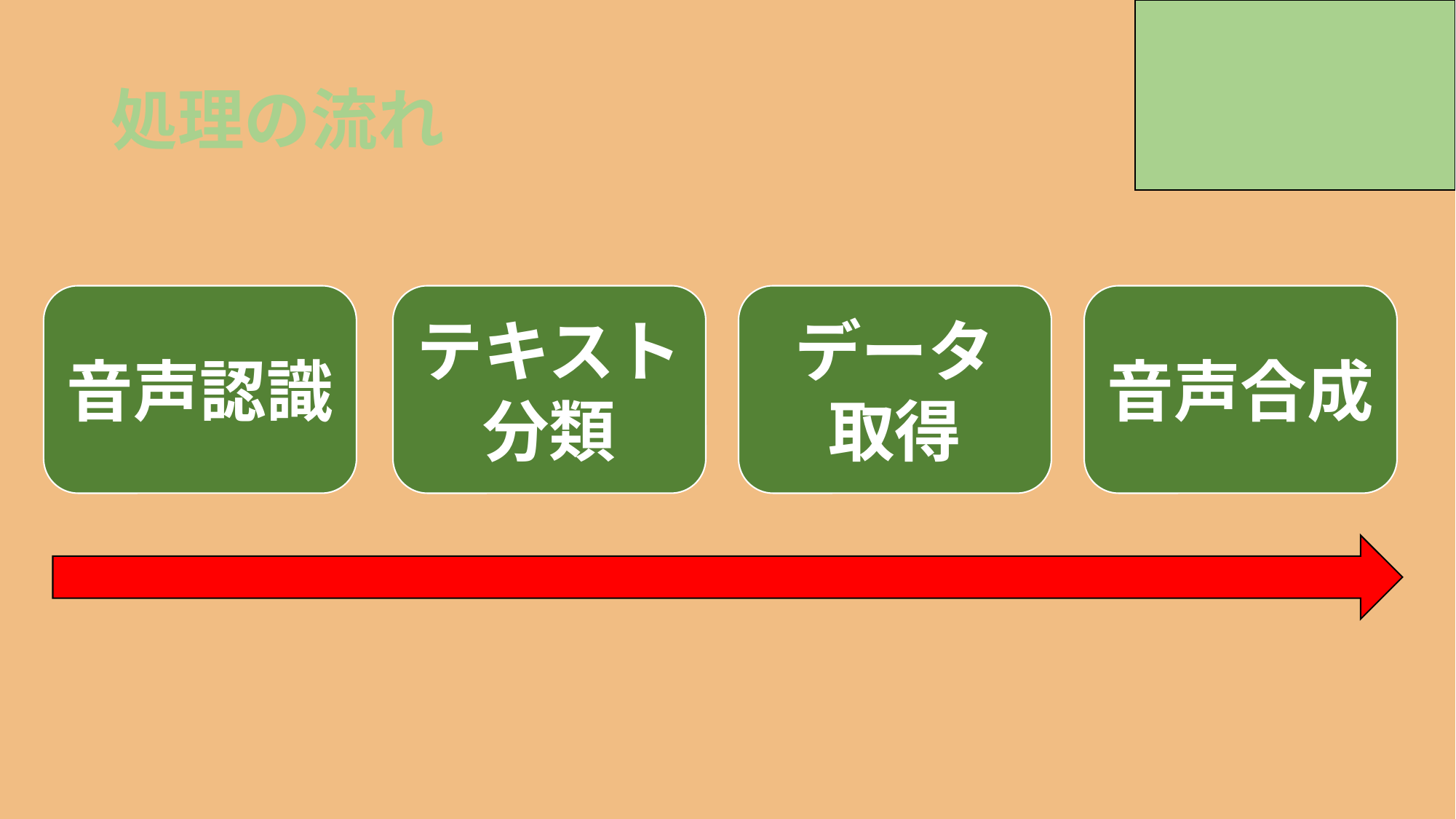

# 処理の流れ
音声認識
テキスト分類
データ
取得
音声合成